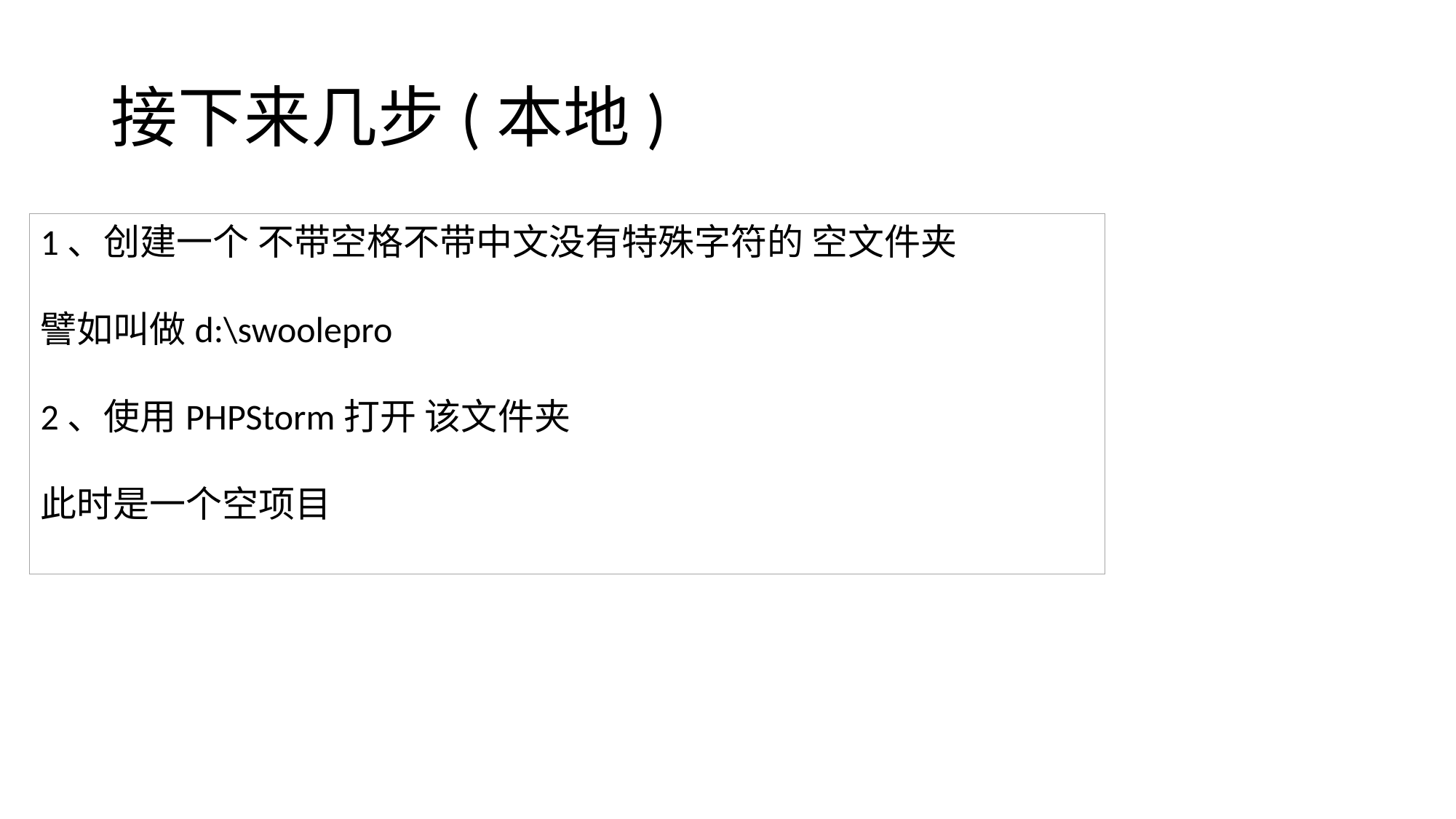

# 接下来几步(本地)
1、创建一个 不带空格不带中文没有特殊字符的 空文件夹

譬如叫做d:\swoolepro

2、使用PHPStorm打开 该文件夹

此时是一个空项目